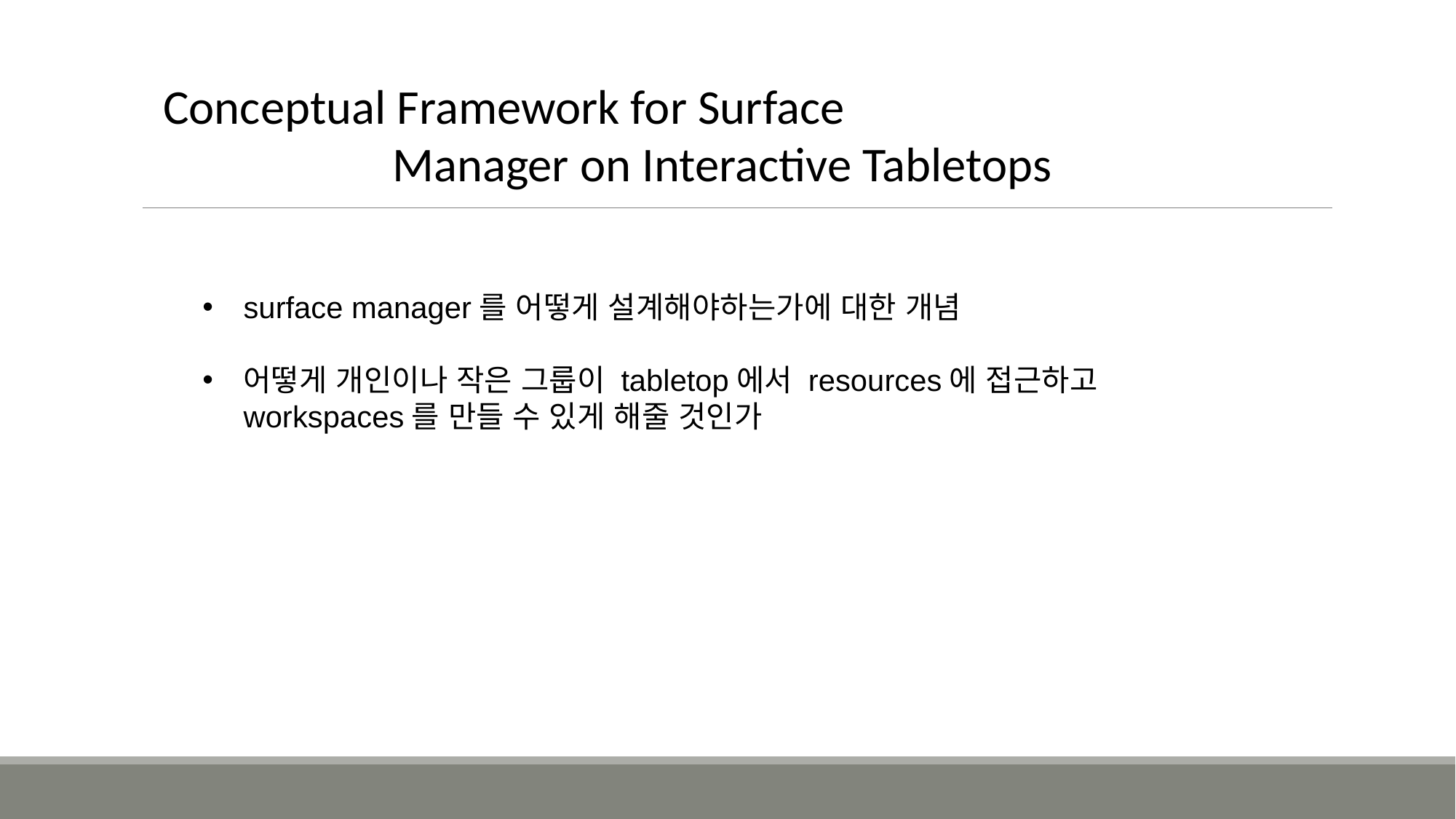

Conceptual Framework for Surface
		 Manager on Interactive Tabletops
surface manager를 어떻게 설계해야하는가에 대한 개념

어떻게 개인이나 작은 그룹이 tabletop에서 resources에 접근하고 workspaces를 만들 수 있게 해줄 것인가